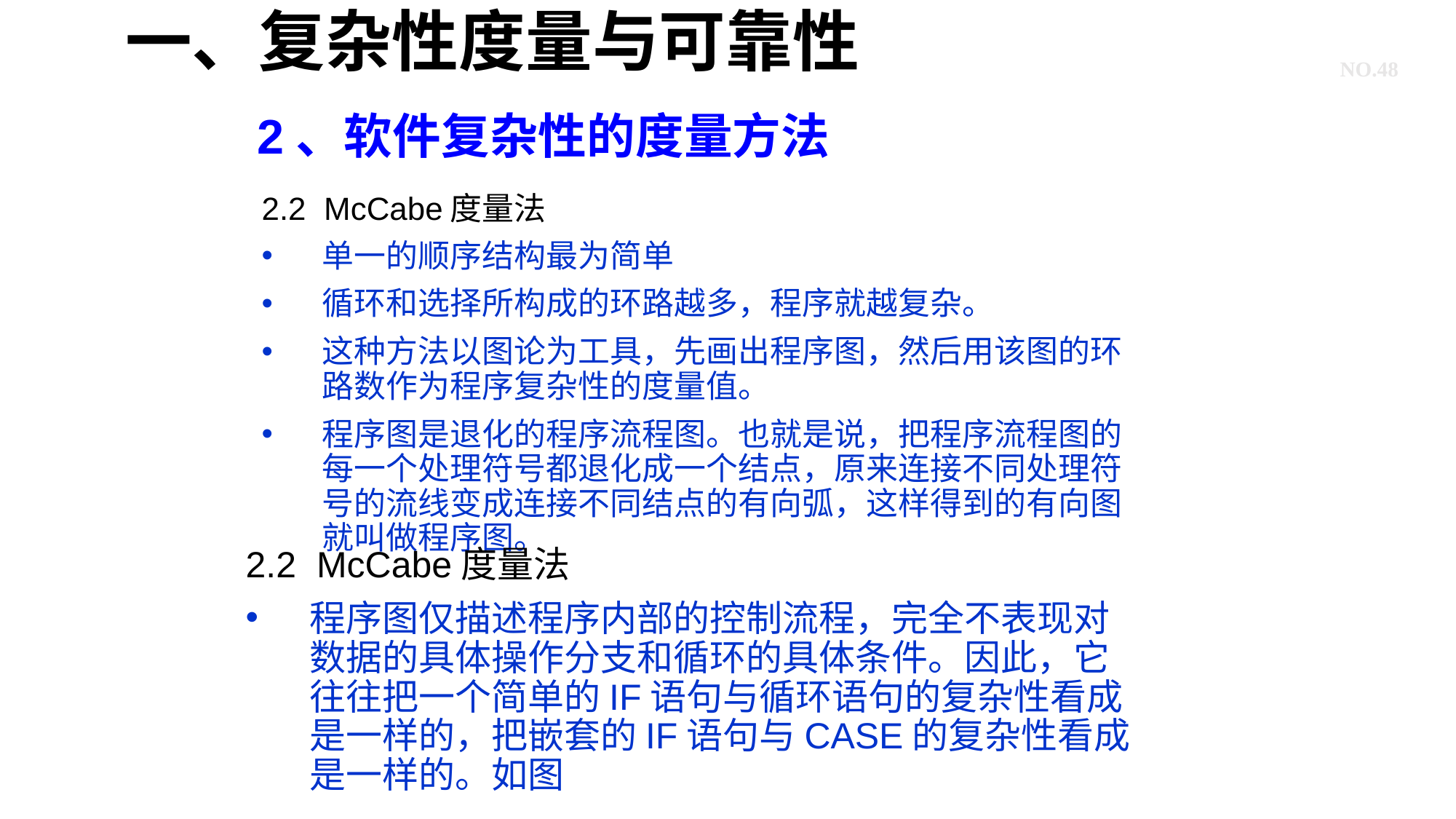

# 一、复杂性度量与可靠性
NO.48
2、软件复杂性的度量方法
2.2  McCabe度量法
单一的顺序结构最为简单
循环和选择所构成的环路越多，程序就越复杂。
这种方法以图论为工具，先画出程序图，然后用该图的环路数作为程序复杂性的度量值。
程序图是退化的程序流程图。也就是说，把程序流程图的每一个处理符号都退化成一个结点，原来连接不同处理符号的流线变成连接不同结点的有向弧，这样得到的有向图就叫做程序图。
2.2  McCabe度量法
程序图仅描述程序内部的控制流程，完全不表现对数据的具体操作分支和循环的具体条件。因此，它往往把一个简单的IF语句与循环语句的复杂性看成是一样的，把嵌套的IF语句与CASE的复杂性看成是一样的。如图